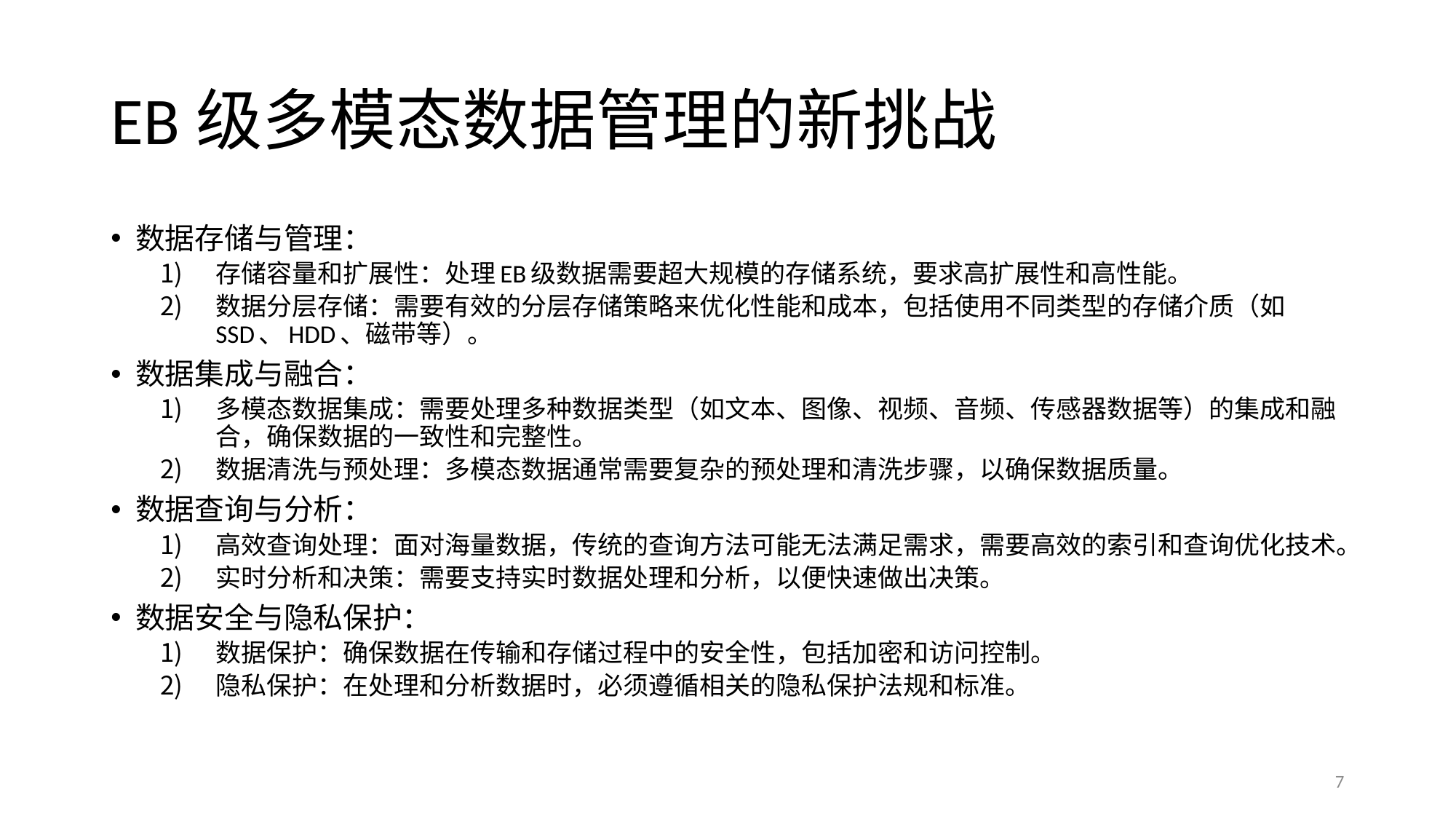

# EB级多模态数据管理的新挑战
数据存储与管理：
存储容量和扩展性：处理EB级数据需要超大规模的存储系统，要求高扩展性和高性能。
数据分层存储：需要有效的分层存储策略来优化性能和成本，包括使用不同类型的存储介质（如SSD、HDD、磁带等）。
数据集成与融合：
多模态数据集成：需要处理多种数据类型（如文本、图像、视频、音频、传感器数据等）的集成和融合，确保数据的一致性和完整性。
数据清洗与预处理：多模态数据通常需要复杂的预处理和清洗步骤，以确保数据质量。
数据查询与分析：
高效查询处理：面对海量数据，传统的查询方法可能无法满足需求，需要高效的索引和查询优化技术。
实时分析和决策：需要支持实时数据处理和分析，以便快速做出决策。
数据安全与隐私保护：
数据保护：确保数据在传输和存储过程中的安全性，包括加密和访问控制。
隐私保护：在处理和分析数据时，必须遵循相关的隐私保护法规和标准。

7